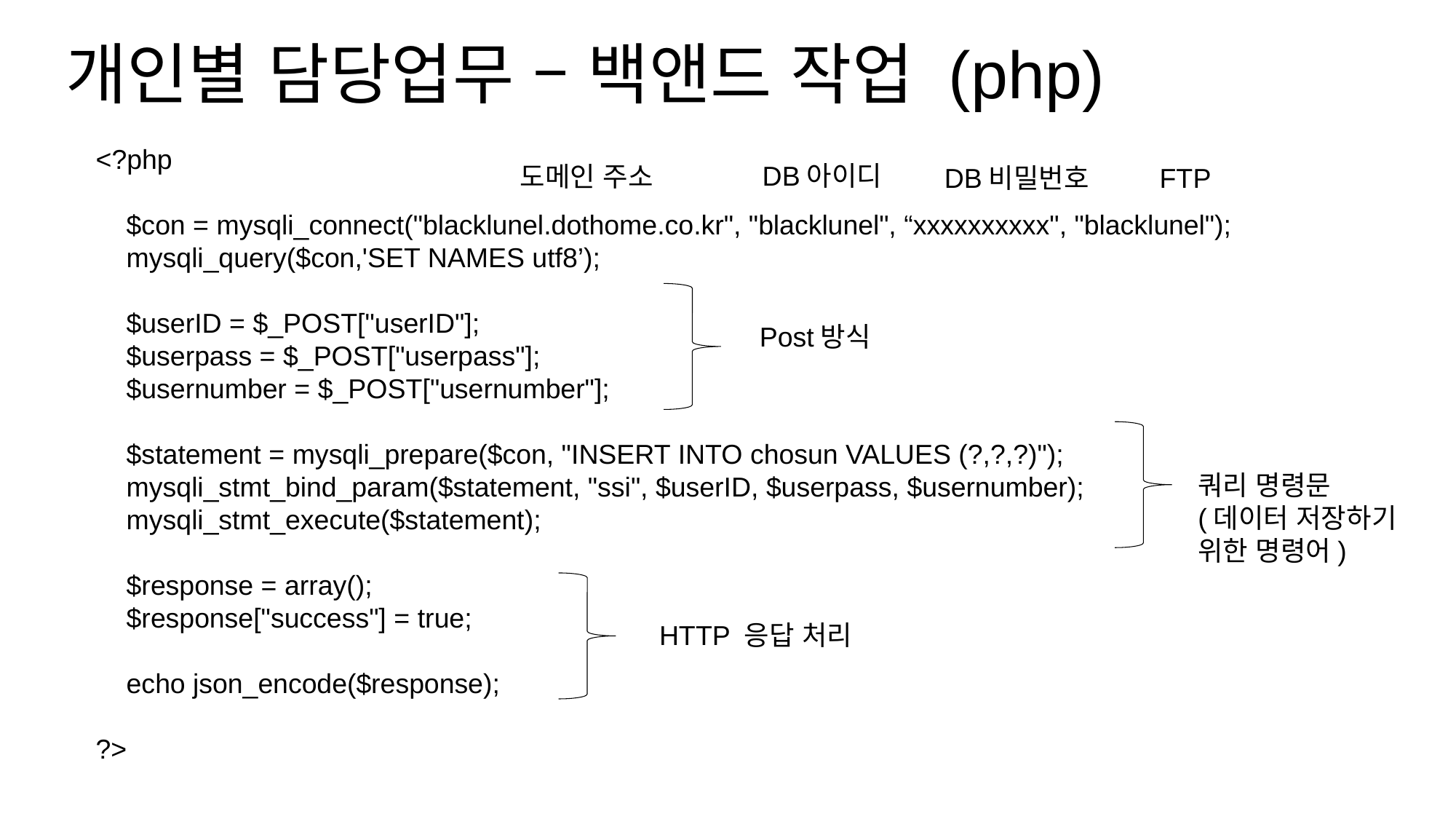

개인별 담당업무 – 백앤드 작업 (php)
<?php

    $con = mysqli_connect("blacklunel.dothome.co.kr", "blacklunel", “xxxxxxxxxx", "blacklunel");
    mysqli_query($con,'SET NAMES utf8’);

    $userID = $_POST["userID"];
    $userpass = $_POST["userpass"];
    $usernumber = $_POST["usernumber"];

    $statement = mysqli_prepare($con, "INSERT INTO chosun VALUES (?,?,?)");
    mysqli_stmt_bind_param($statement, "ssi", $userID, $userpass, $usernumber);
    mysqli_stmt_execute($statement);

    $response = array();
    $response["success"] = true;

    echo json_encode($response);

?>
DB아이디
도메인 주소
DB비밀번호
FTP

Post방식

쿼리 명령문
(데이터 저장하기 위한 명령어)

HTTP 응답 처리